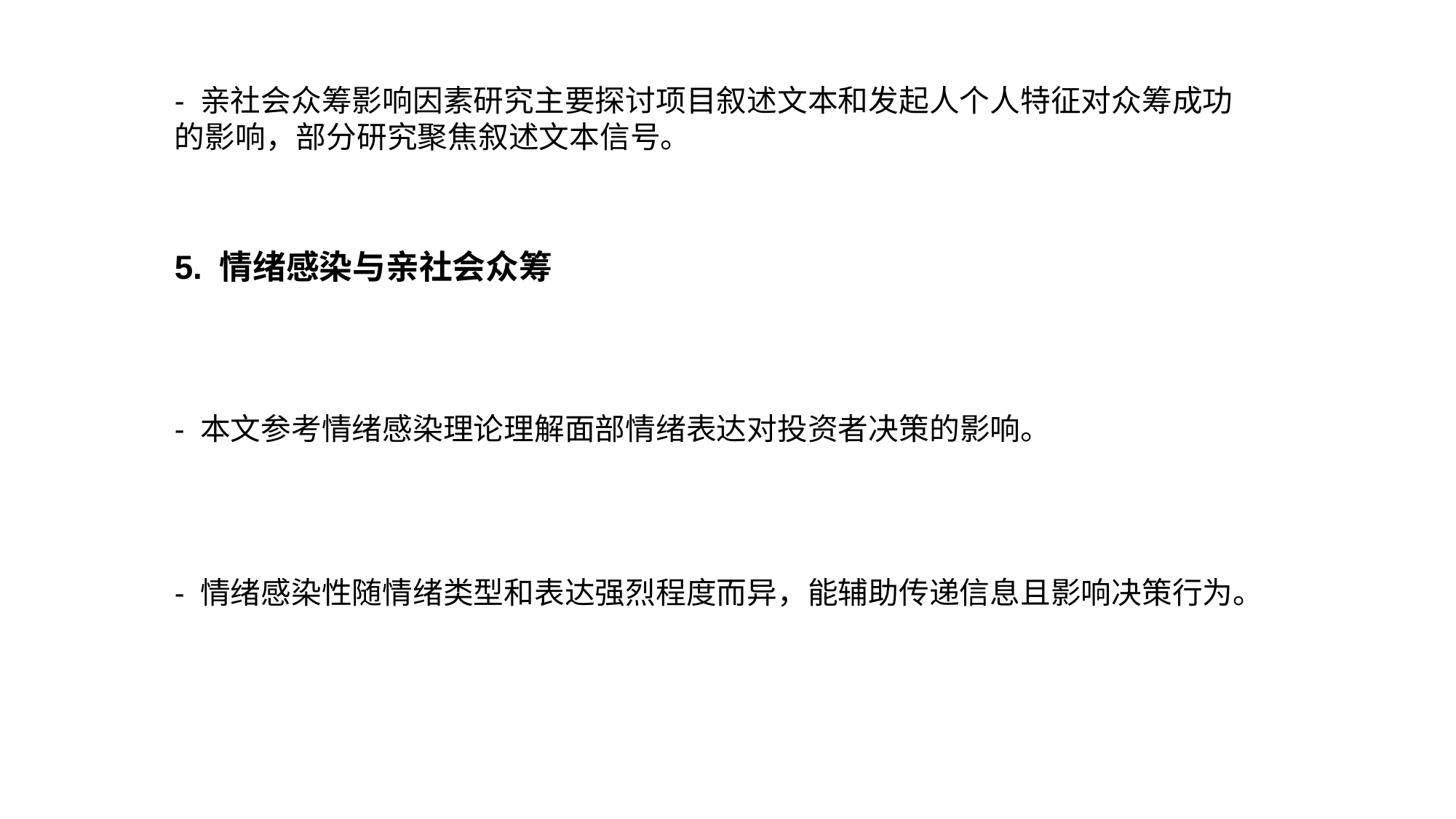

- 亲社会众筹影响因素研究主要探讨项目叙述文本和发起人个人特征对众筹成功的影响，部分研究聚焦叙述文本信号。

5. 情绪感染与亲社会众筹
- 本文参考情绪感染理论理解面部情绪表达对投资者决策的影响。
- 情绪感染性随情绪类型和表达强烈程度而异，能辅助传递信息且影响决策行为。